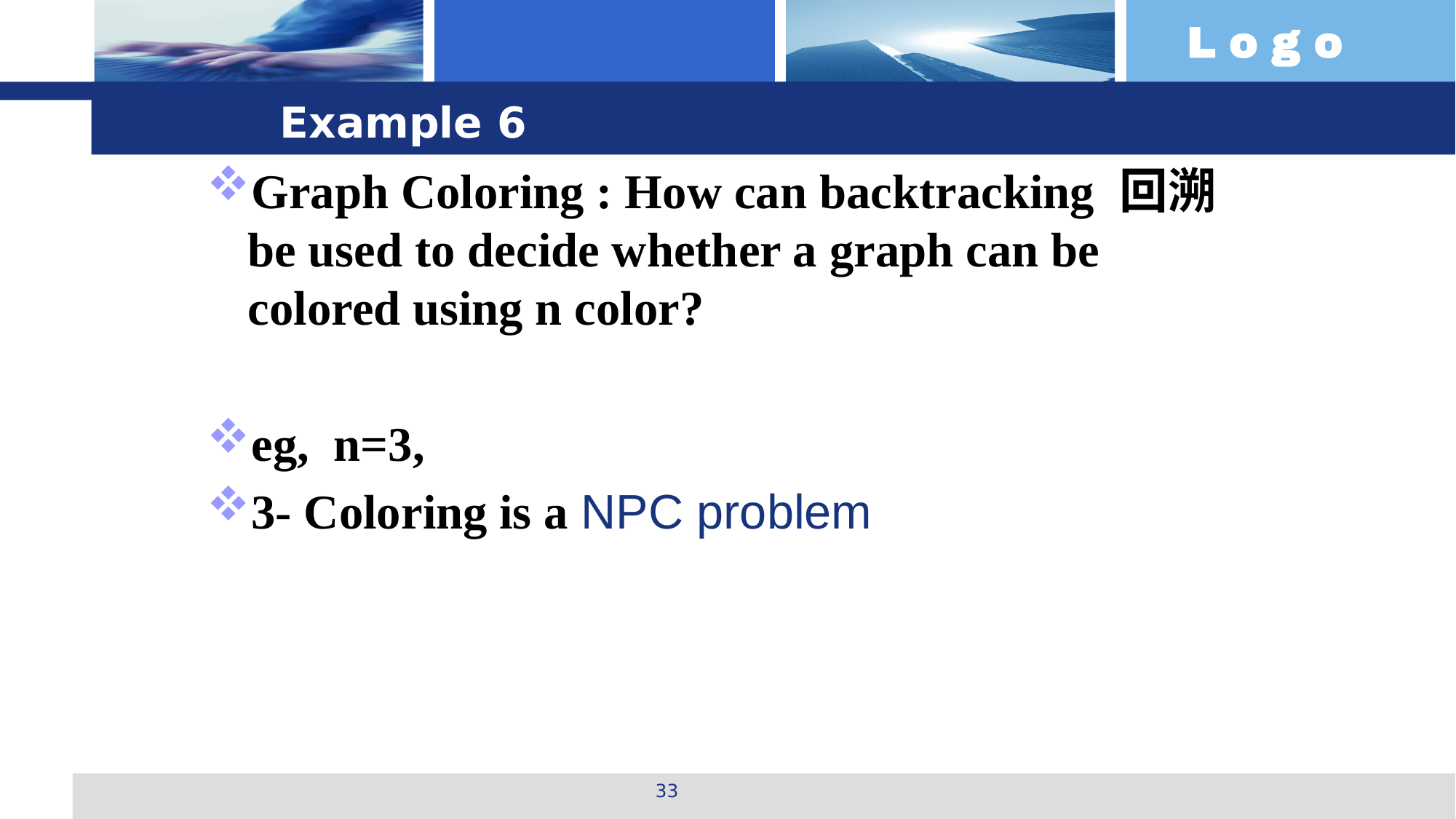

Example 6
Graph Coloring : How can backtracking 回溯 be used to decide whether a graph can be colored using n color?

eg,  n=3,
3- Coloring is a NPC problem

33